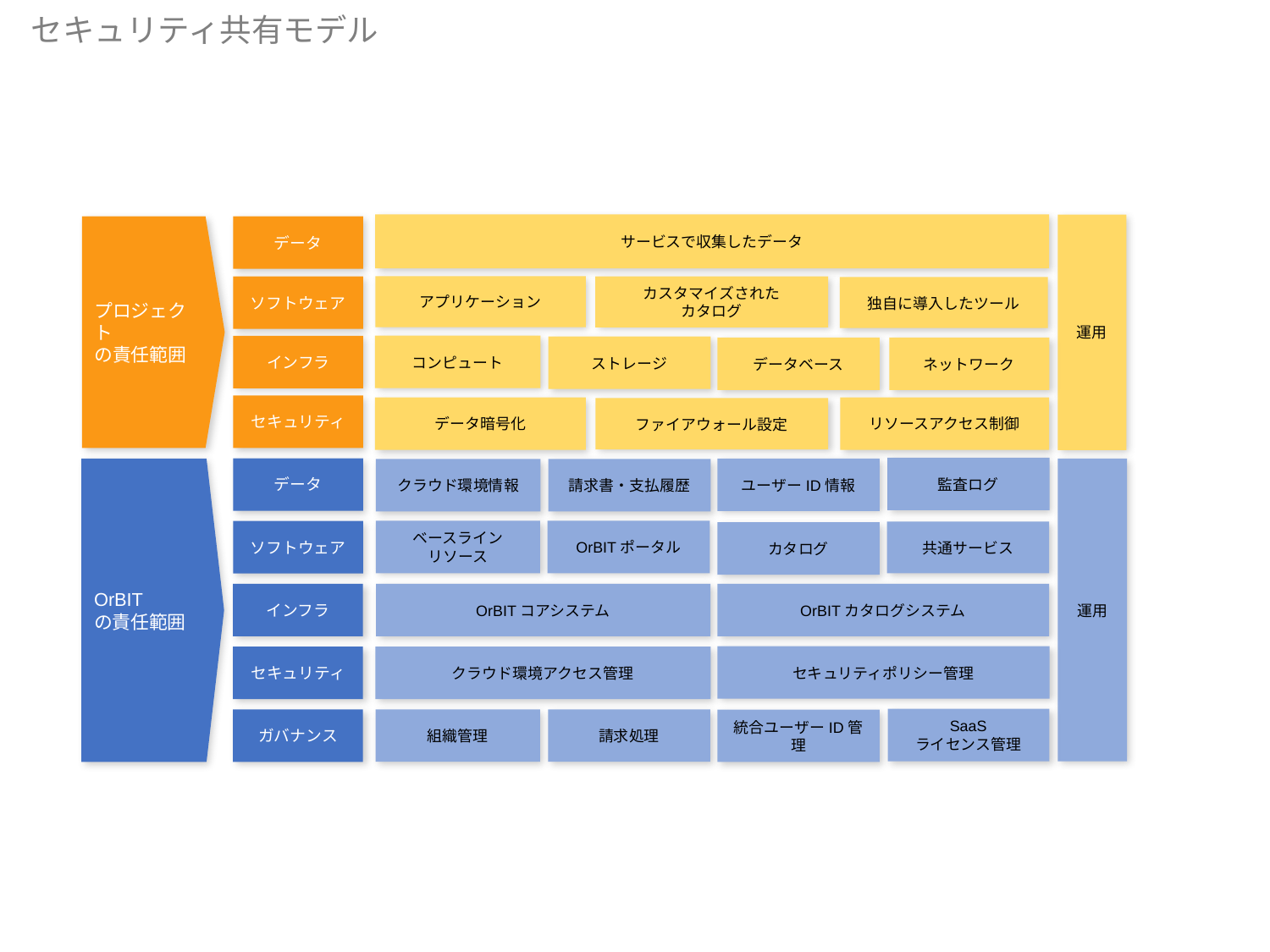

セキュリティ共有モデル
サービスで収集したデータ
運用
プロジェクト
の責任範囲
データ
アプリケーション
カスタマイズされた
カタログ
ソフトウェア
独自に導入したツール
コンピュート
インフラ
ストレージ
データベース
ネットワーク
セキュリティ
データ暗号化
リソースアクセス制御
ファイアウォール設定
監査ログ
データ
ユーザーID情報
OrBIT
の責任範囲
運用
クラウド環境情報
請求書・支払履歴
ベースライン
リソース
OrBITポータル
ソフトウェア
共通サービス
カタログ
OrBITコアシステム
OrBITカタログシステム
インフラ
セキュリティポリシー管理
クラウド環境アクセス管理
セキュリティ
SaaS
ライセンス管理
組織管理
請求処理
ガバナンス
統合ユーザーID管理